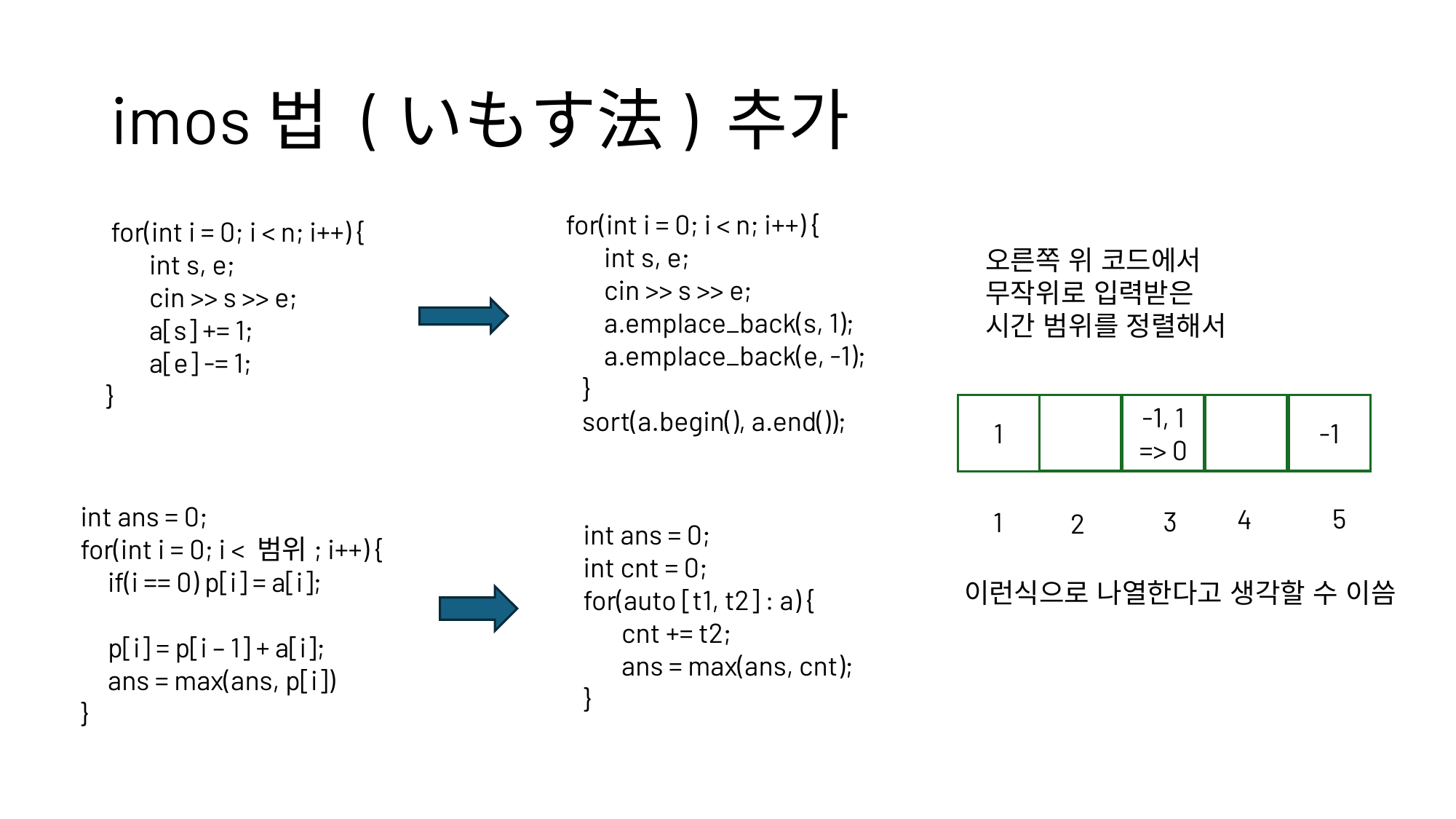

# imos법 (いもす法) 추가
 for(int i = 0; i < n; i++) {
        int s, e;
        cin >> s >> e;
        a.emplace_back(s, 1);
        a.emplace_back(e, -1);
    }
    sort(a.begin(), a.end());

 for(int i = 0; i < n; i++) {
        int s, e;
        cin >> s >> e;
        a[s] += 1;
        a[e] -= 1;
}
오른쪽 위 코드에서
무작위로 입력받은
시간 범위를 정렬해서

-1, 1
=> 0

-1
1
int ans = 0;
for(int i = 0; i < 범위; i++) {
     if(i == 0) p[i] = a[i];

     p[i] = p[i – 1] + a[i];
     ans = max(ans, p[i])
}
5
4
3
1
2
 int ans = 0;
 int cnt = 0;
 for(auto [t1, t2] : a) {
        cnt += t2;
        ans = max(ans, cnt);
 }
이런식으로 나열한다고 생각할 수 이씀